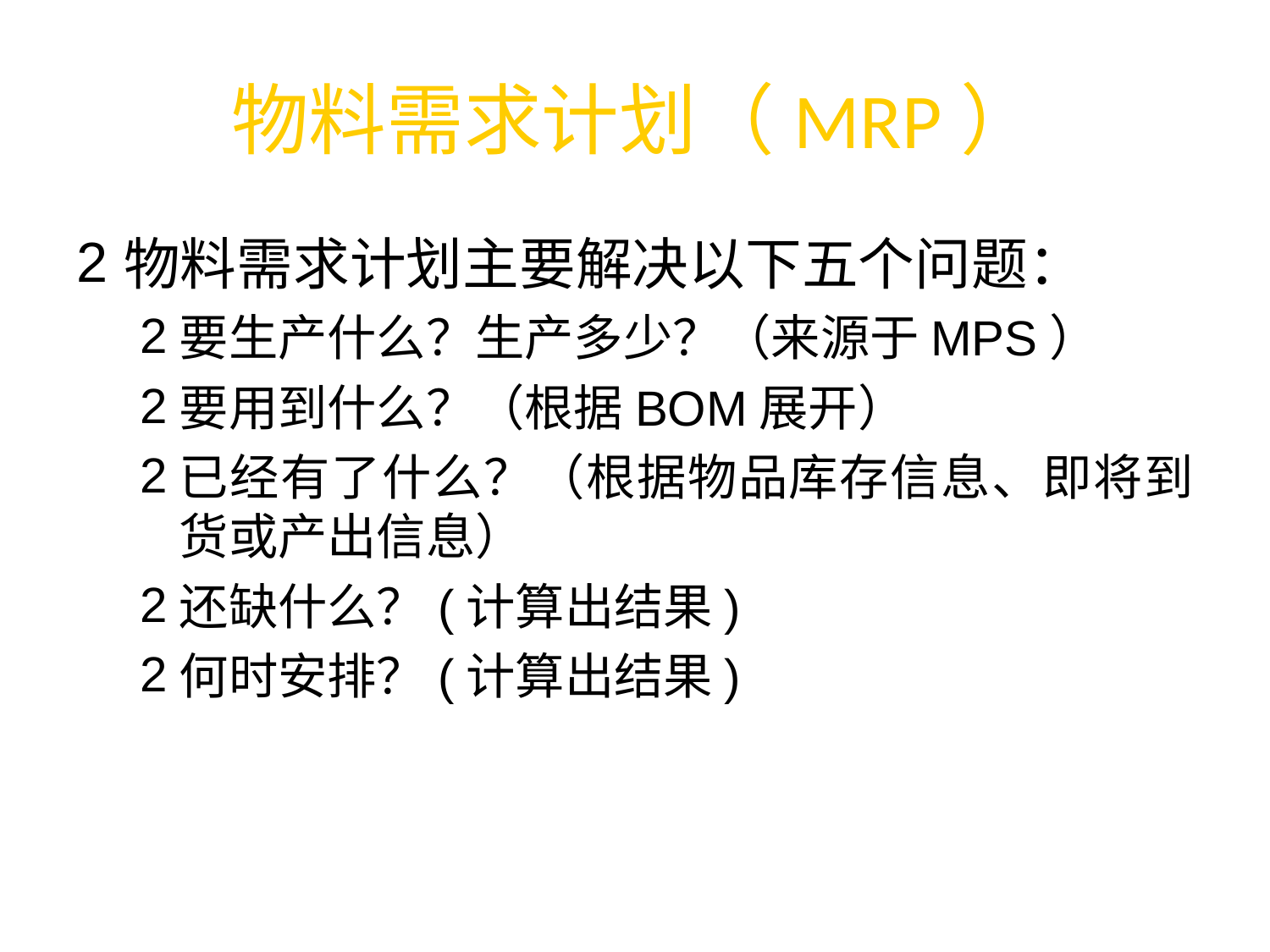

# 物料需求计划（MRP）
物料需求计划主要解决以下五个问题：
要生产什么？生产多少？（来源于MPS）
要用到什么？（根据BOM展开）
已经有了什么？（根据物品库存信息、即将到货或产出信息）
还缺什么？(计算出结果)
何时安排？(计算出结果)